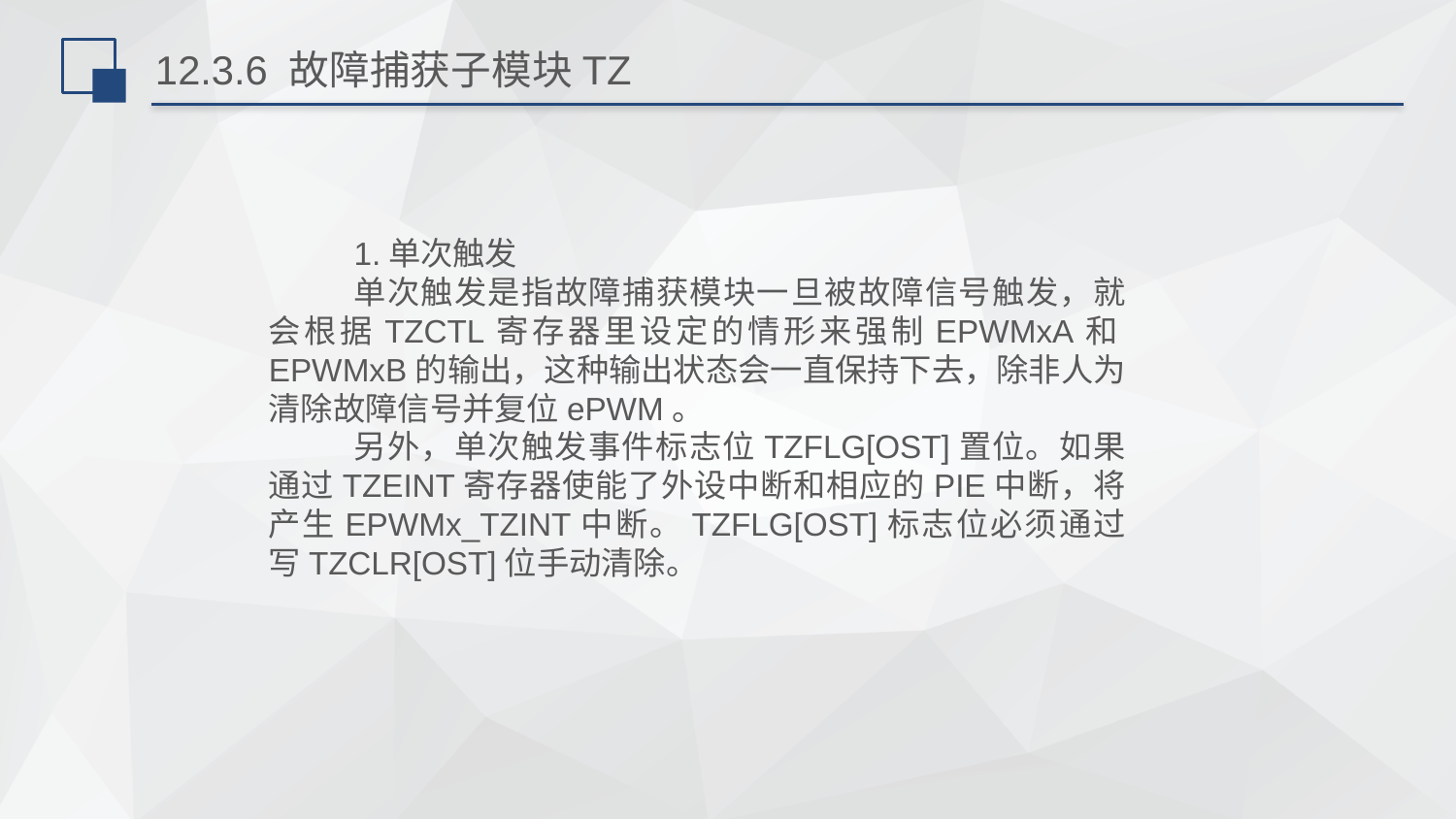

# 12.3.6 故障捕获子模块TZ
1.单次触发
单次触发是指故障捕获模块一旦被故障信号触发，就会根据TZCTL寄存器里设定的情形来强制EPWMxA和EPWMxB的输出，这种输出状态会一直保持下去，除非人为清除故障信号并复位ePWM。
另外，单次触发事件标志位TZFLG[OST]置位。如果通过TZEINT寄存器使能了外设中断和相应的PIE中断，将产生EPWMx_TZINT中断。TZFLG[OST]标志位必须通过写TZCLR[OST]位手动清除。